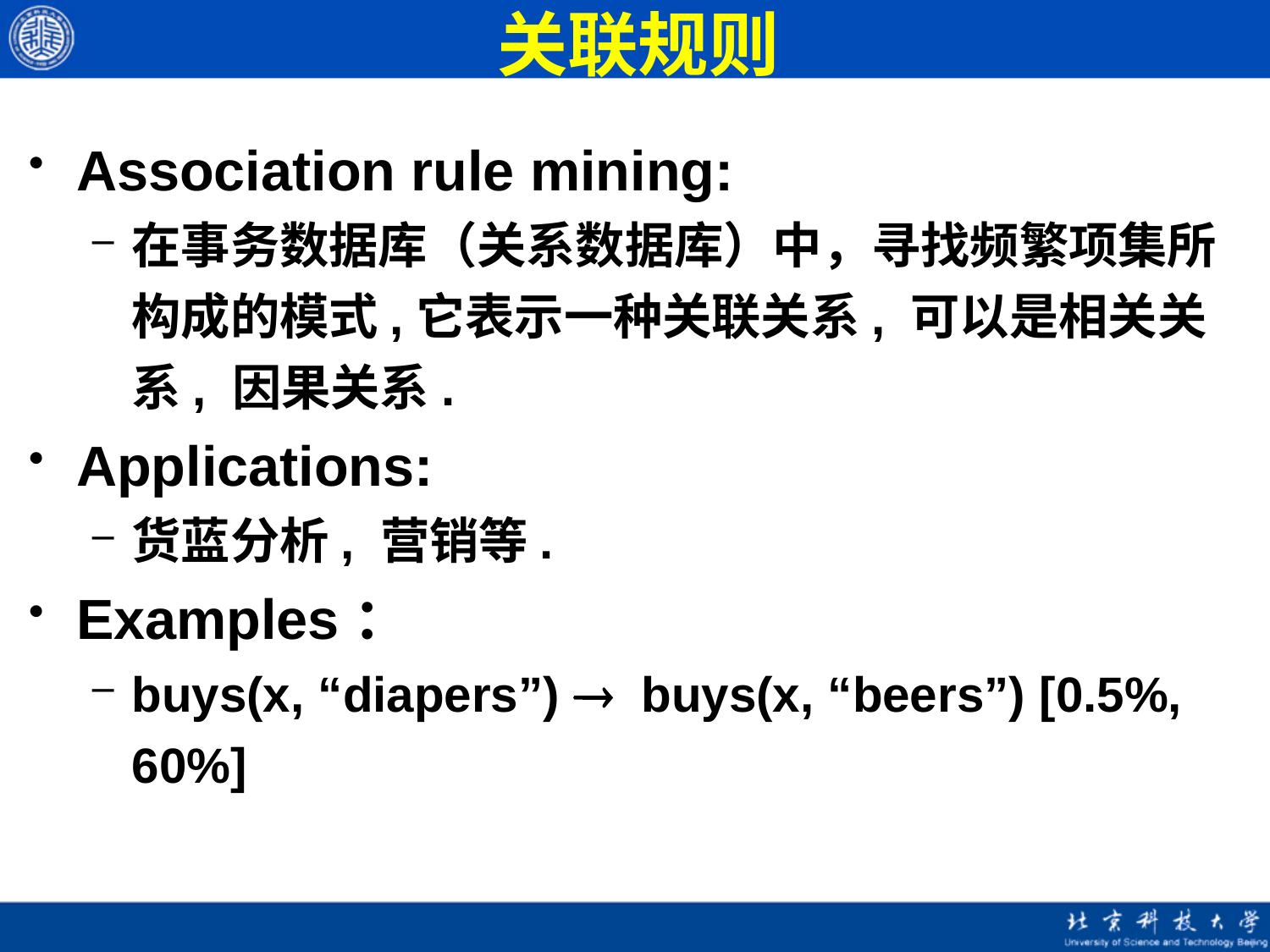

# 关联规则
Association rule mining:
在事务数据库（关系数据库）中，寻找频繁项集所构成的模式,它表示一种关联关系, 可以是相关关系, 因果关系.
Applications:
货蓝分析, 营销等.
Examples：
buys(x, “diapers”) →  buys(x, “beers”) [0.5%, 60%]